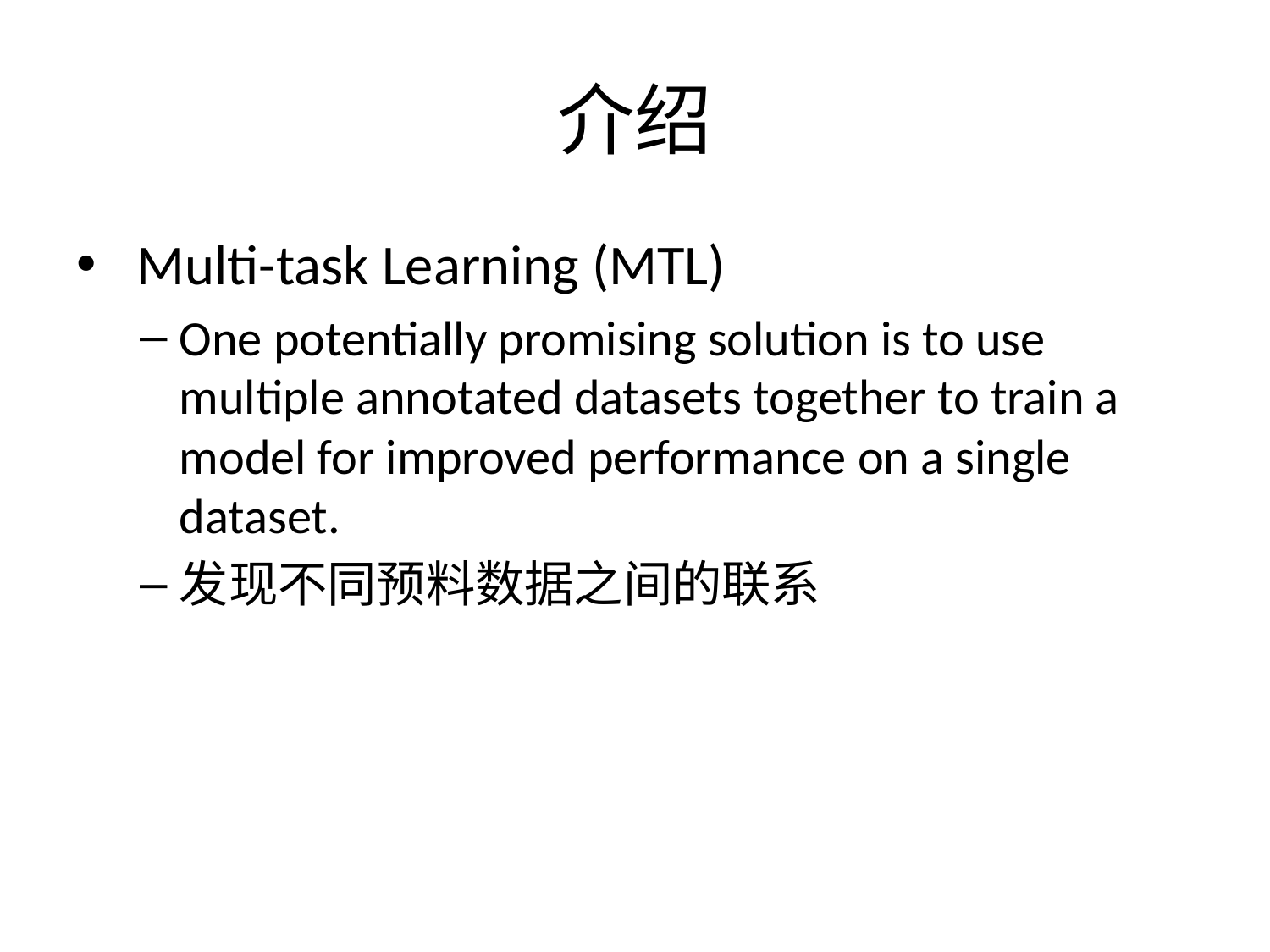

# 介绍
 Multi-task Learning (MTL)
One potentially promising solution is to use multiple annotated datasets together to train a model for improved performance on a single dataset.
发现不同预料数据之间的联系